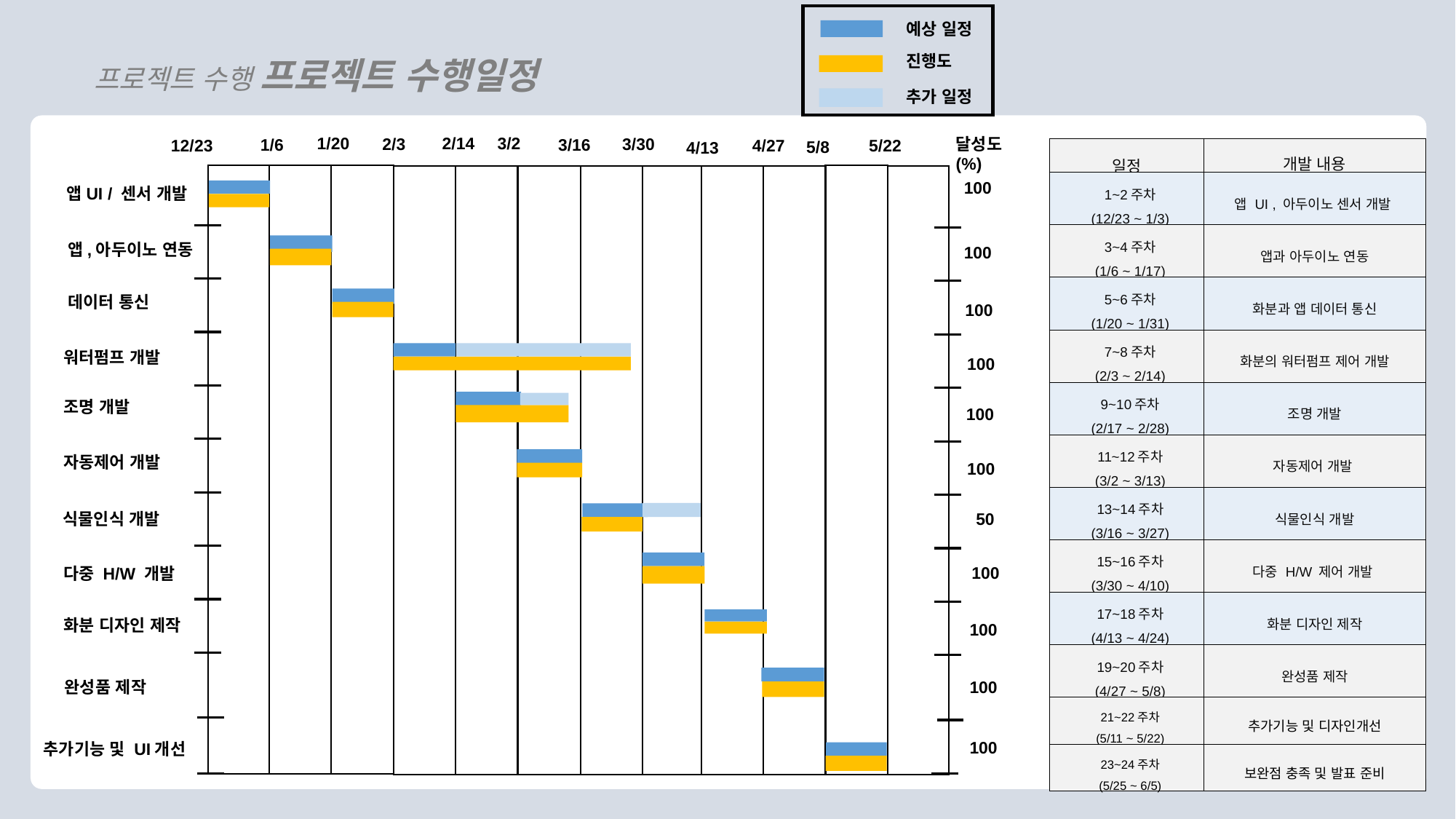

예상 일정

프로젝트 수행 프로젝트 수행일정
진행도

추가 일정

2/14
3/2
1/20
2/3
3/30
달성도(%)
1/6
3/16
12/23
4/27
5/22
5/8
4/13
| 일정 | 개발 내용 |
| --- | --- |
| 1~2주차 (12/23 ~ 1/3) | 앱 UI , 아두이노 센서 개발 |
| 3~4주차 (1/6 ~ 1/17) | 앱과 아두이노 연동 |
| 5~6주차 (1/20 ~ 1/31) | 화분과 앱 데이터 통신 |
| 7~8주차 (2/3 ~ 2/14) | 화분의 워터펌프 제어 개발 |
| 9~10주차 (2/17 ~ 2/28) | 조명 개발 |
| 11~12주차 (3/2 ~ 3/13) | 자동제어 개발 |
| 13~14주차 (3/16 ~ 3/27) | 식물인식 개발 |
| 15~16주차 (3/30 ~ 4/10) | 다중 H/W 제어 개발 |
| 17~18주차 (4/13 ~ 4/24) | 화분 디자인 제작 |
| 19~20주차 (4/27 ~ 5/8) | 완성품 제작 |
| 21~22주차 (5/11 ~ 5/22) | 추가기능 및 디자인개선 |
| 23~24주차 (5/25 ~ 6/5) | 보완점 충족 및 발표 준비 |

100
앱UI / 센서 개발

앱,아두이노 연동

100

데이터 통신

100

워터펌프 개발

100

조명 개발

100

자동제어 개발

100

식물인식 개발
50

100
다중 H/W 개발

화분 디자인 제작

100

완성품 제작
100

100
추가기능 및 UI개선